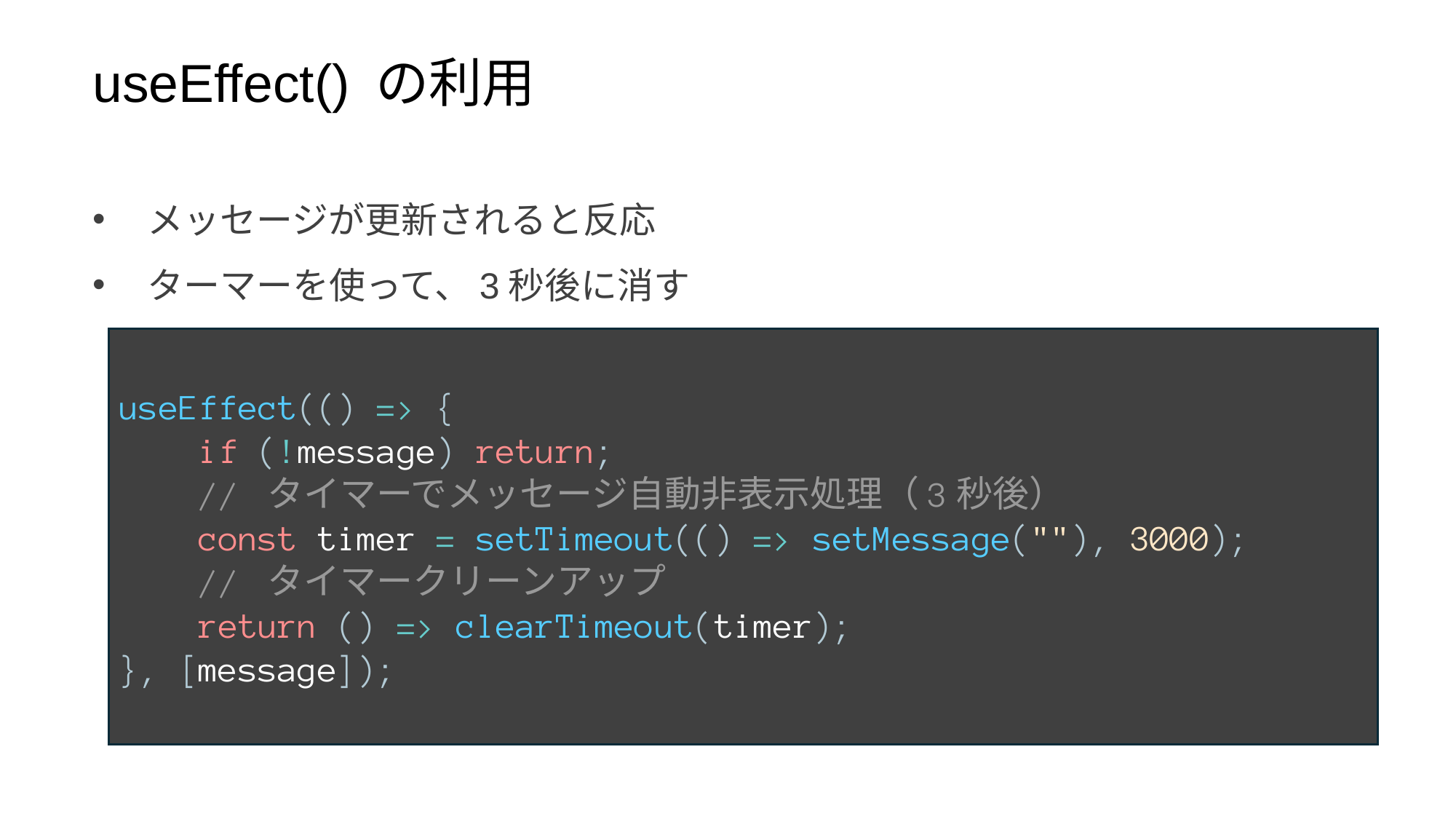

useEffect() の利用
メッセージが更新されると反応
ターマーを使って、3秒後に消す
useEffect(() => {
    if (!message) return;
    // タイマーでメッセージ自動非表示処理（3秒後）
    const timer = setTimeout(() => setMessage(""), 3000);
    // タイマークリーンアップ
    return () => clearTimeout(timer);
}, [message]);